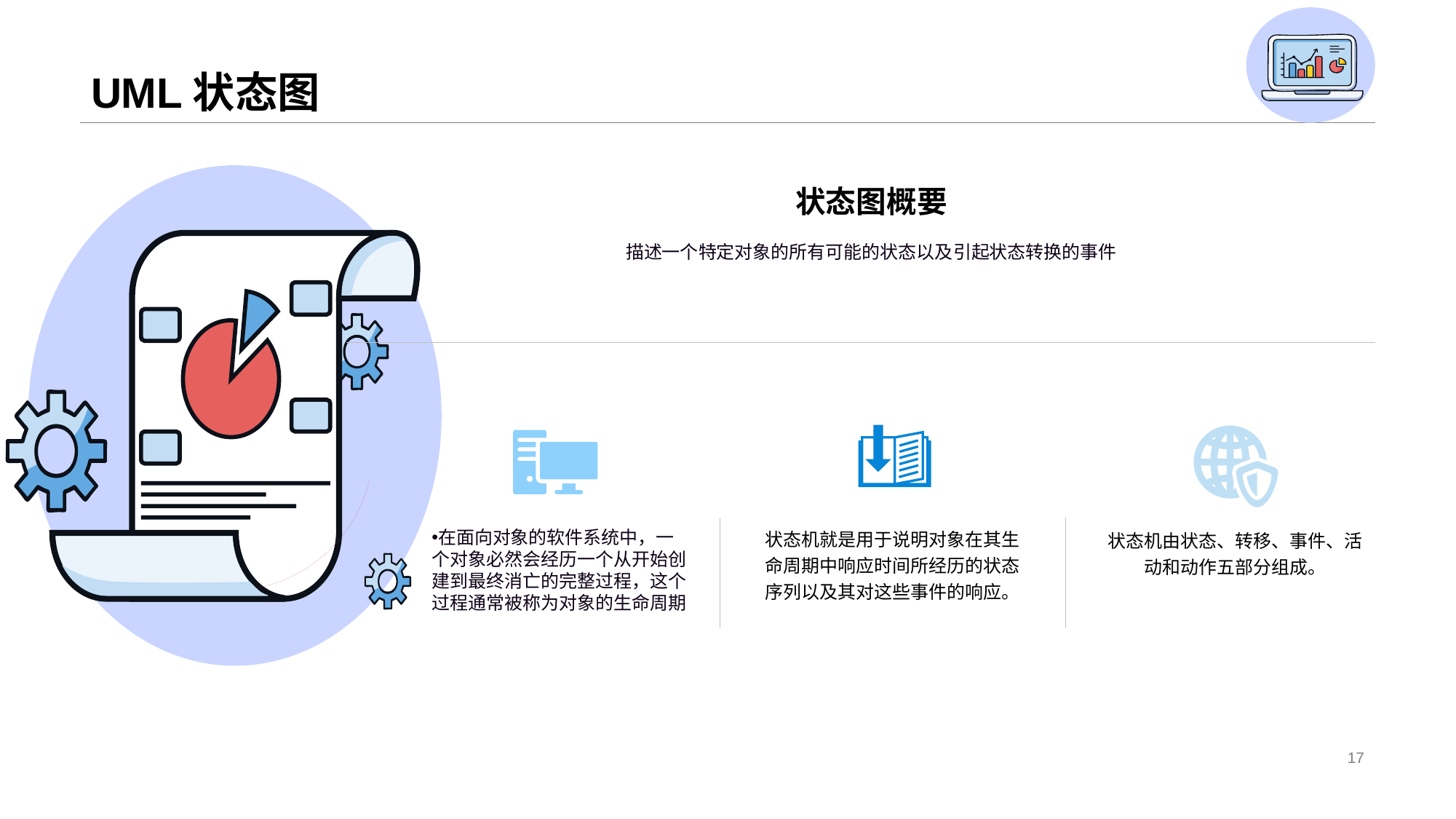

# UML状态图

状态图概要
描述一个特定对象的所有可能的状态以及引起状态转换的事件

状态机由状态、转移、事件、活动和动作五部分组成。

在面向对象的软件系统中，一个对象必然会经历一个从开始创建到最终消亡的完整过程，这个过程通常被称为对象的生命周期

状态机就是用于说明对象在其生命周期中响应时间所经历的状态序列以及其对这些事件的响应。

17